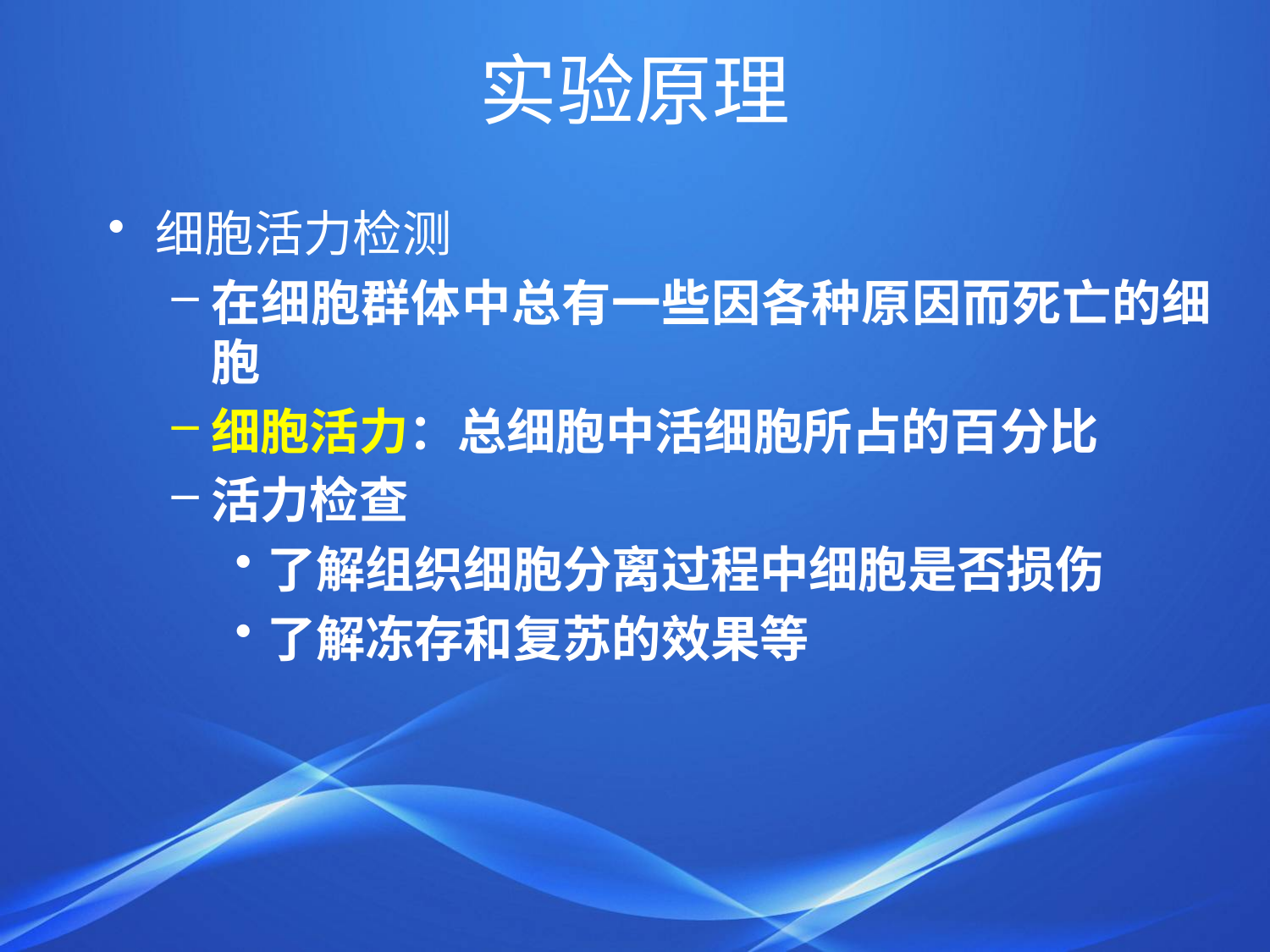

# 实验原理
细胞活力检测
在细胞群体中总有一些因各种原因而死亡的细胞
细胞活力：总细胞中活细胞所占的百分比
活力检查
了解组织细胞分离过程中细胞是否损伤
了解冻存和复苏的效果等